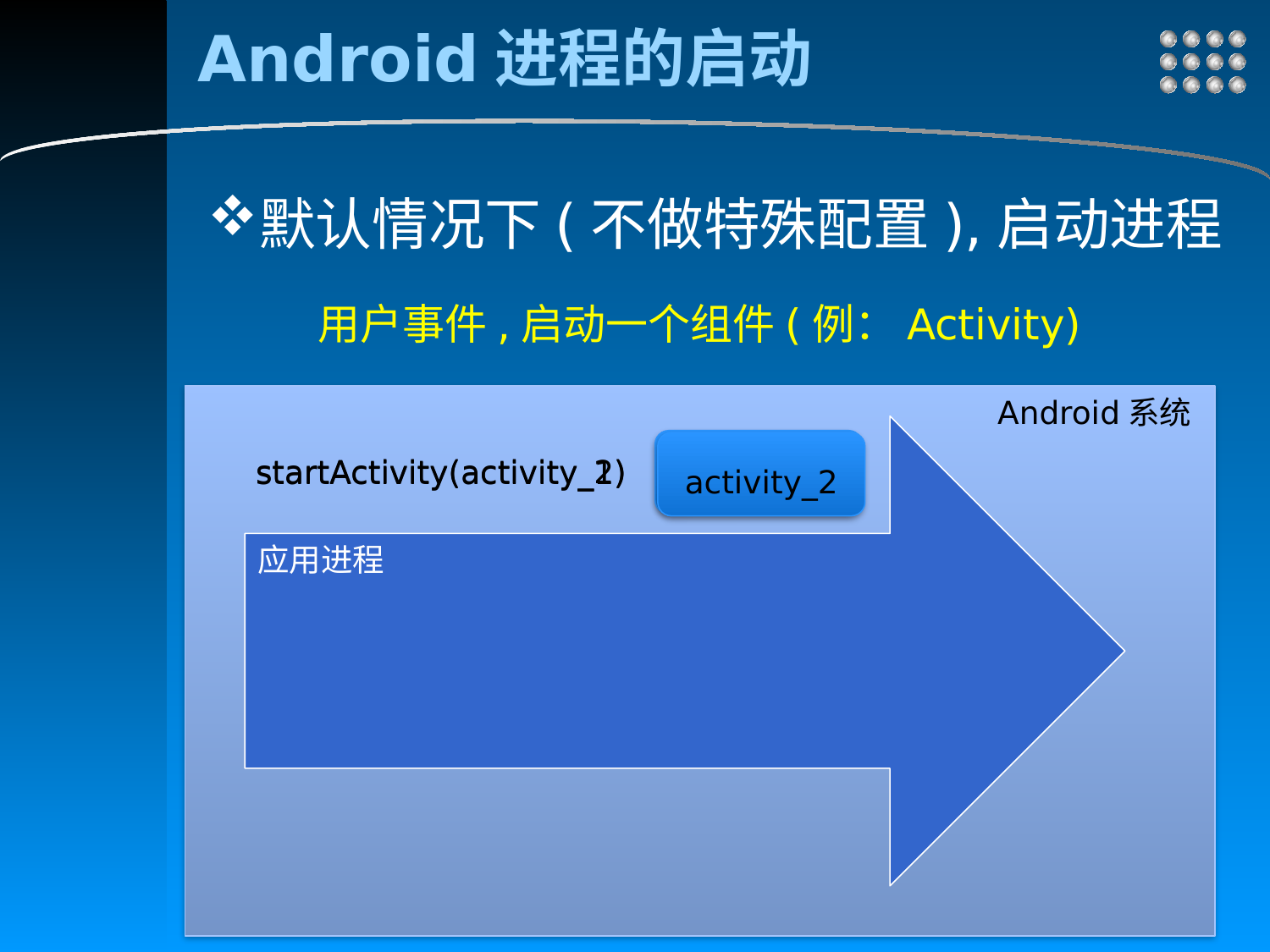

# Android进程的启动
默认情况下(不做特殊配置),启动进程
用户事件,启动一个组件(例：Activity)

Android系统
应用进程
activity_1
activity_2
startActivity(activity_2)
startActivity(activity_1)